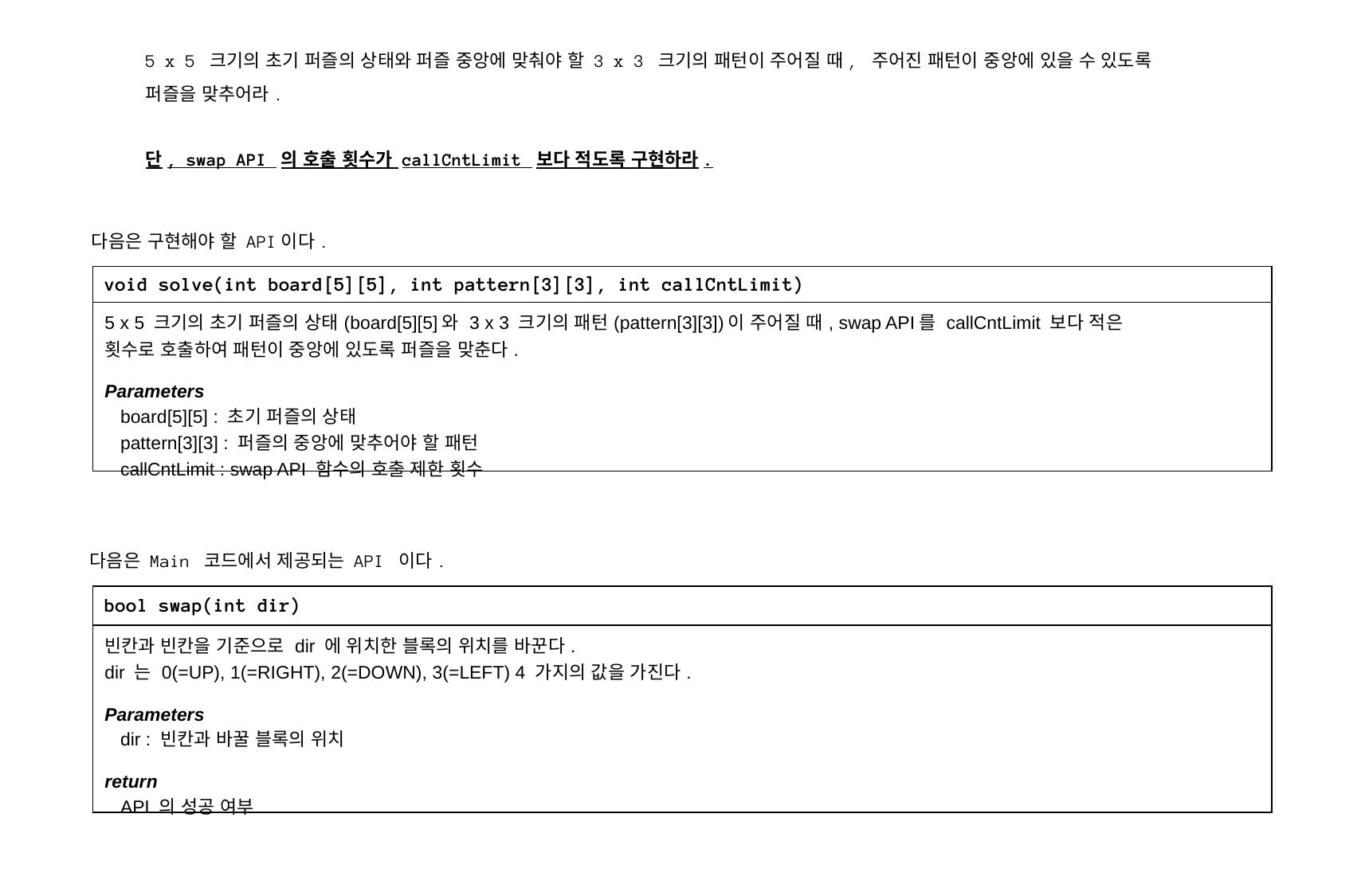

5 x 5 크기의 초기 퍼즐의 상태와 퍼즐 중앙에 맞춰야 할 3 x 3 크기의 패턴이 주어질 때, 주어진 패턴이 중앙에 있을 수 있도록
퍼즐을 맞추어라.

단, swap API 의 호출 횟수가 callCntLimit 보다 적도록 구현하라.
다음은 구현해야 할 API이다.
| void solve(int board[5][5], int pattern[3][3], int callCntLimit) |
| --- |
| 5 x 5 크기의 초기 퍼즐의 상태(board[5][5]와 3 x 3 크기의 패턴(pattern[3][3])이 주어질 때, swap API를 callCntLimit 보다 적은 횟수로 호출하여 패턴이 중앙에 있도록 퍼즐을 맞춘다. Parameters board[5][5] : 초기 퍼즐의 상태 pattern[3][3] : 퍼즐의 중앙에 맞추어야 할 패턴 callCntLimit : swap API 함수의 호출 제한 횟수 |
다음은 Main 코드에서 제공되는 API 이다.
| bool swap(int dir) |
| --- |
| 빈칸과 빈칸을 기준으로 dir 에 위치한 블록의 위치를 바꾼다. dir 는 0(=UP), 1(=RIGHT), 2(=DOWN), 3(=LEFT) 4 가지의 값을 가진다. Parameters dir : 빈칸과 바꿀 블록의 위치 return API 의 성공 여부 |